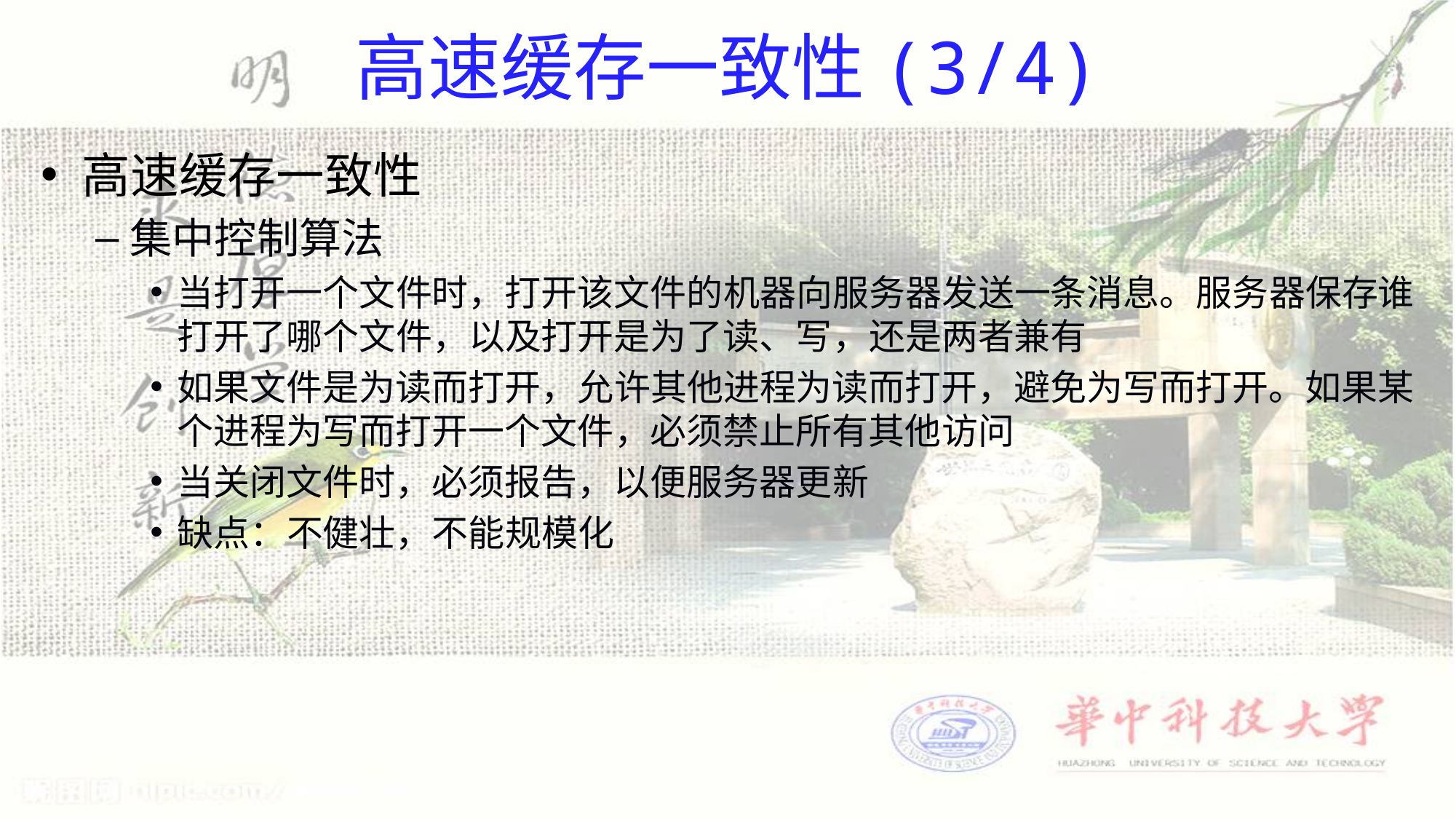

# 高速缓存一致性(3/4)
高速缓存一致性
集中控制算法
当打开一个文件时，打开该文件的机器向服务器发送一条消息。服务器保存谁打开了哪个文件，以及打开是为了读、写，还是两者兼有
如果文件是为读而打开，允许其他进程为读而打开，避免为写而打开。如果某个进程为写而打开一个文件，必须禁止所有其他访问
当关闭文件时，必须报告，以便服务器更新
缺点：不健壮，不能规模化